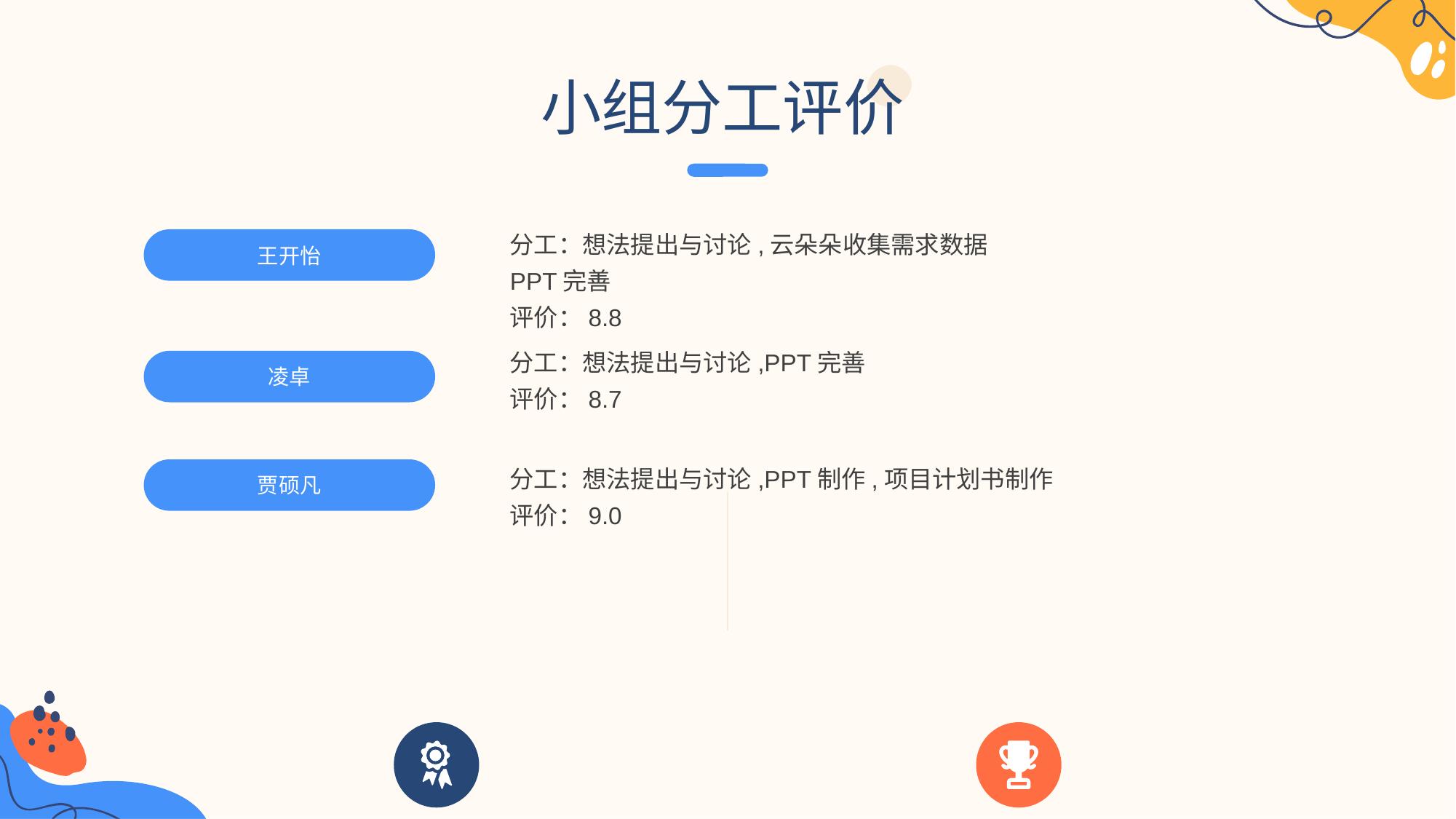

小组分工评价

分工：想法提出与讨论,云朵朵收集需求数据
PPT完善
评价：8.8
王开怡
分工：想法提出与讨论,PPT完善
评价：8.7
凌卓
分工：想法提出与讨论,PPT制作,项目计划书制作
评价：9.0
贾硕凡